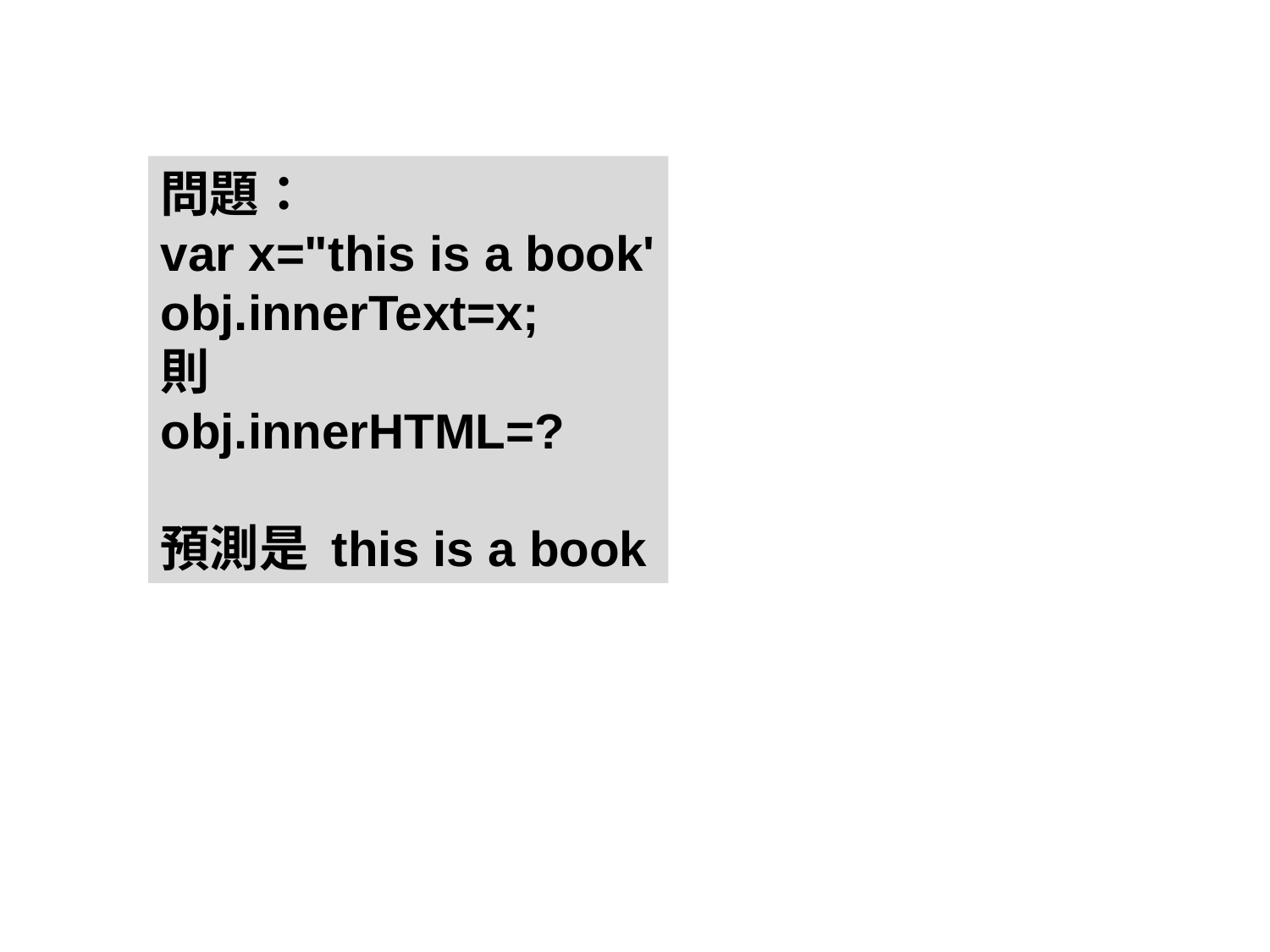

問題：
var x="this is a book'
obj.innerText=x;
則
obj.innerHTML=?

預測是 this is a book